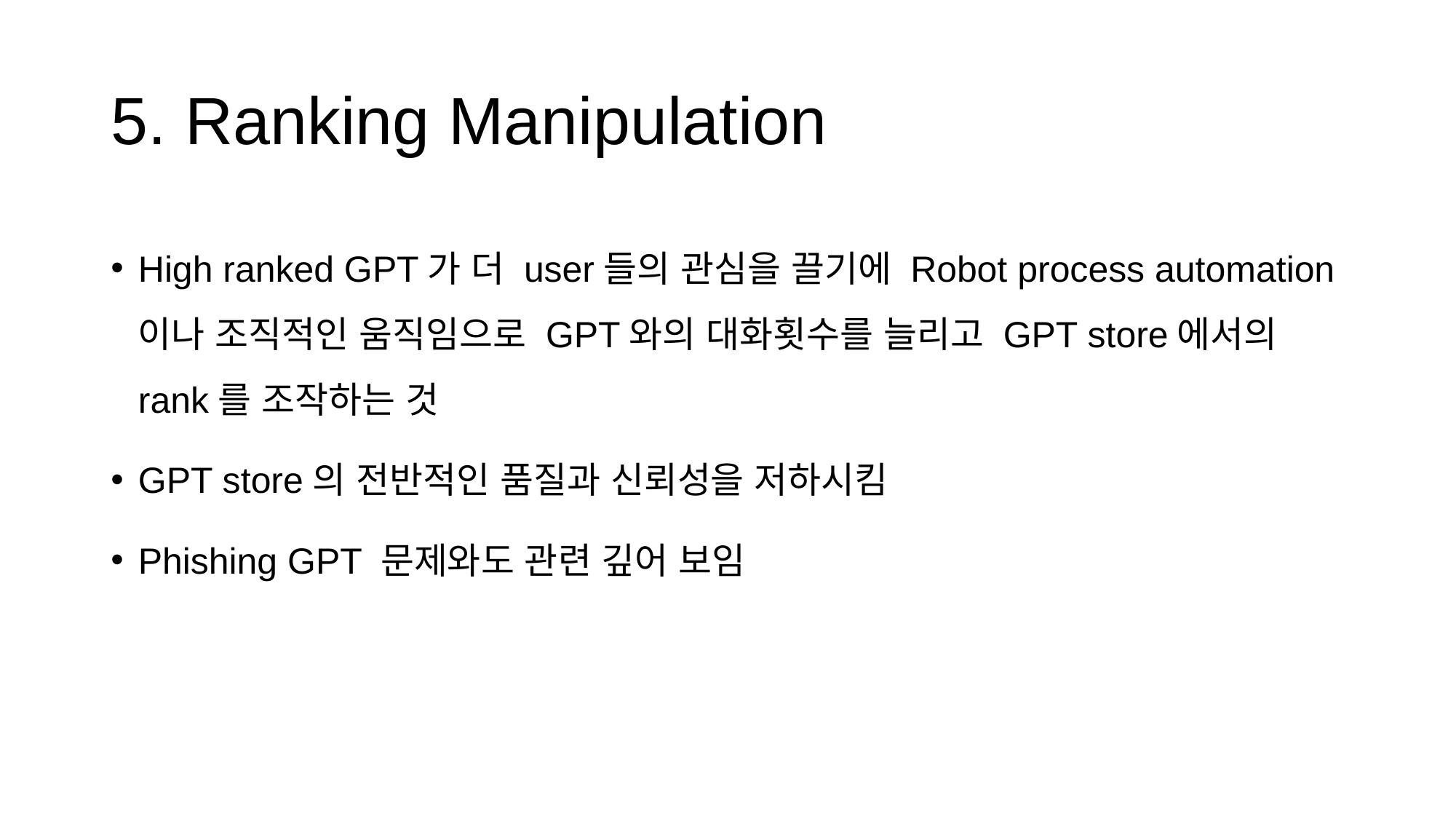

# 5. Ranking Manipulation
High ranked GPT가 더 user들의 관심을 끌기에 Robot process automation이나 조직적인 움직임으로 GPT와의 대화횟수를 늘리고 GPT store에서의 rank를 조작하는 것
GPT store의 전반적인 품질과 신뢰성을 저하시킴
Phishing GPT 문제와도 관련 깊어 보임